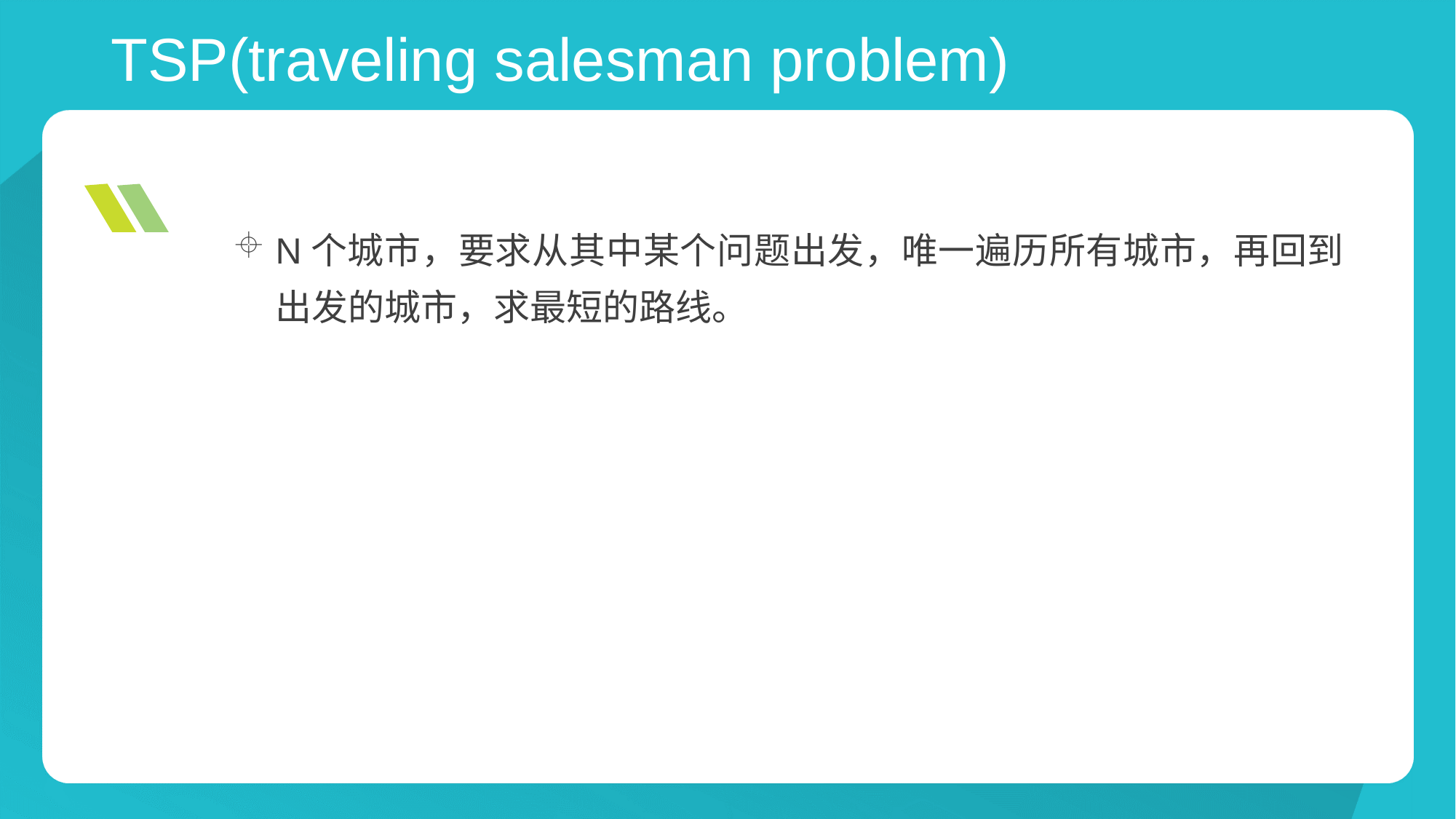

# TSP(traveling salesman problem)

N个城市，要求从其中某个问题出发，唯一遍历所有城市，再回到出发的城市，求最短的路线。